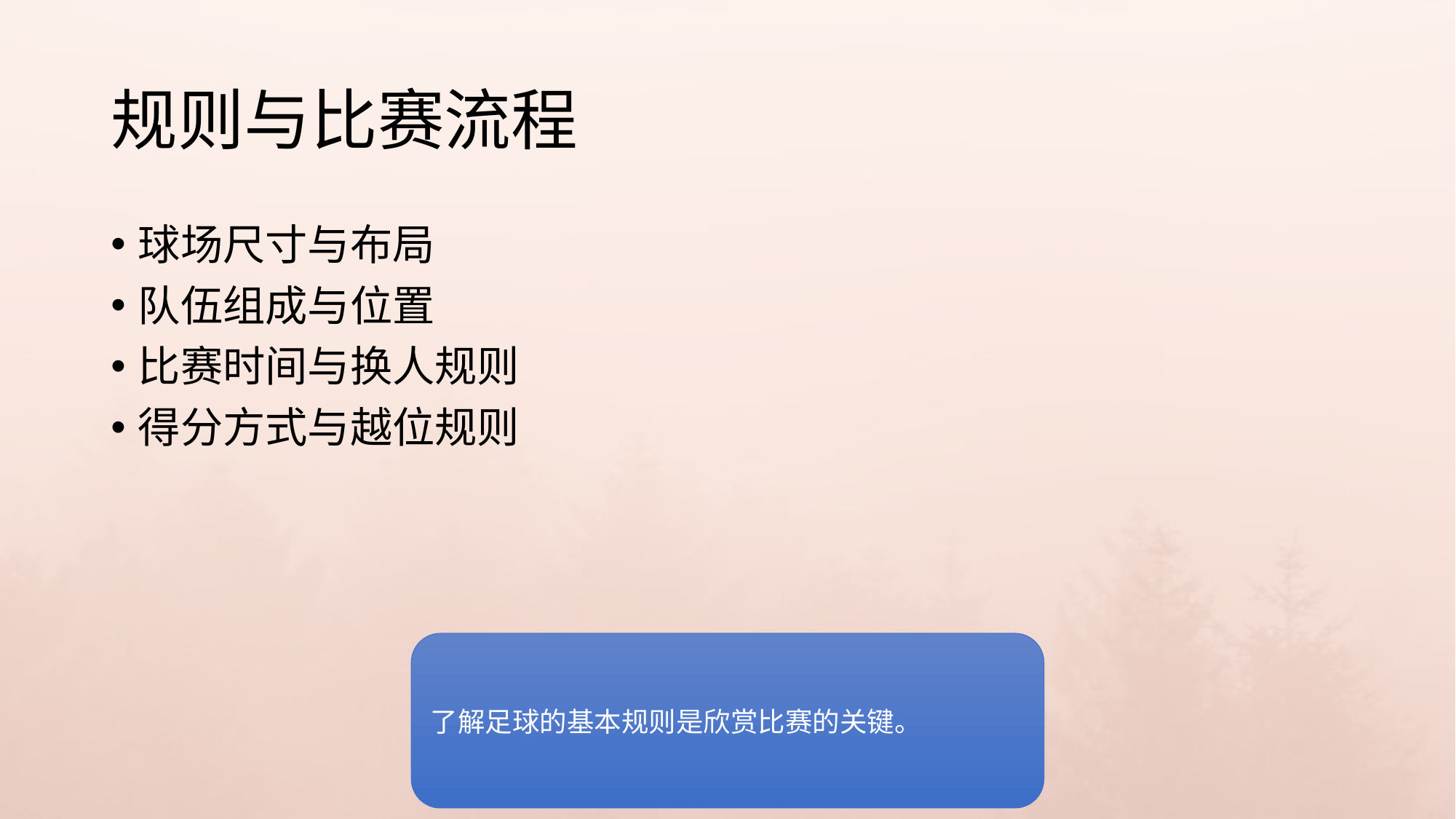

# 规则与比赛流程
球场尺寸与布局
队伍组成与位置
比赛时间与换人规则
得分方式与越位规则
了解足球的基本规则是欣赏比赛的关键。